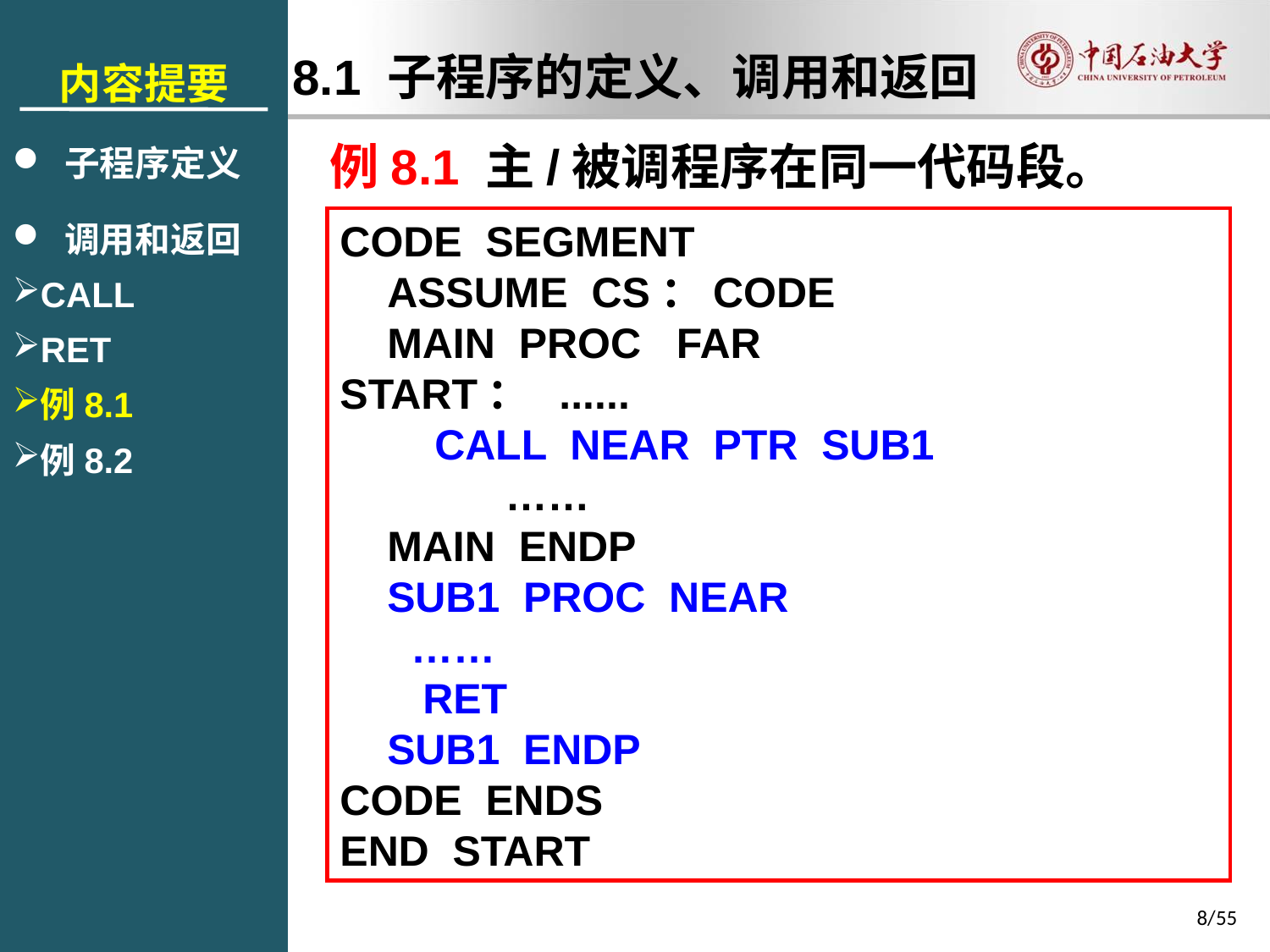

内容提要
 子程序定义
 调用和返回
CALL
RET
例8.1
例8.2
8.1 子程序的定义、调用和返回
例8.1 主/被调程序在同一代码段。

CODE  SEGMENT
    ASSUME  CS：CODE
    MAIN  PROC   FAR
START：  ......
        CALL  NEAR  PTR  SUB1
              ……
    MAIN  ENDP
    SUB1  PROC  NEAR
      ……
       RET
    SUB1  ENDP
CODE  ENDS
END  START
8/55